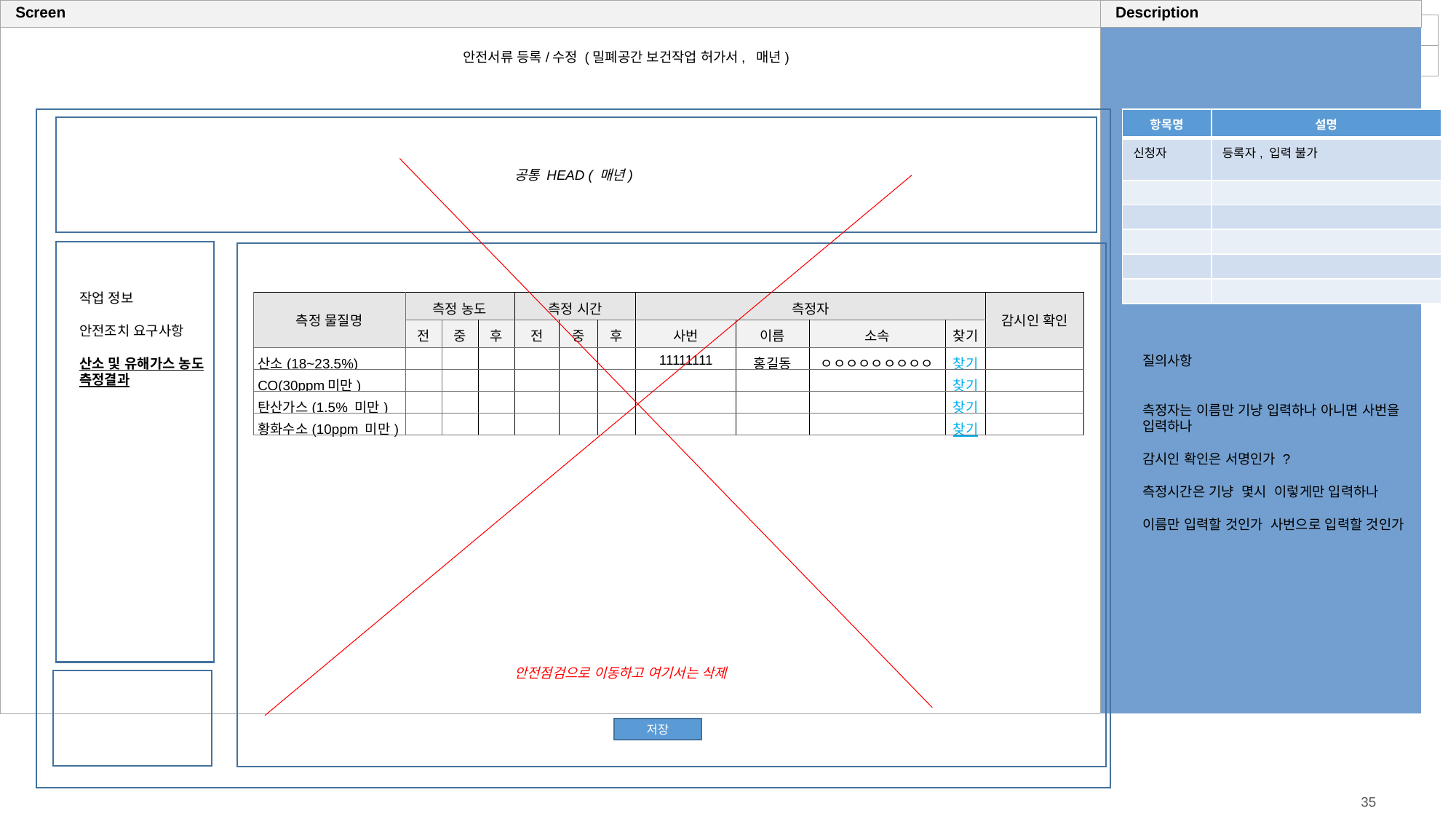

안전서류 등록/수정 (밀폐공간 보건작업 허가서,  매년)

| 항목명 | 설명 |
| --- | --- |
| 신청자 | 등록자, 입력 불가 |
|  |  |
|  |  |
|  |  |
|  |  |
|  |  |

공통 HEAD ( 매년)

작업 정보

안전조치 요구사항

산소 및 유해가스 농도 측정결과
| 측정 물질명 | 측정 농도 |  |  | 측정 시간 |  |  | 측정자 |  |  |  | 감시인 확인 |
| --- | --- | --- | --- | --- | --- | --- | --- | --- | --- | --- | --- |
|  | 전 | 중 | 후 | 전 | 중 | 후 | 사번 | 이름 | 소속 | 찾기 |  |
| 산소(18~23.5%) |  |  |  |  |  |  | 11111111 | 홍길동 | ㅇㅇㅇㅇㅇㅇㅇㅇㅇ | 찾기 |  |
| CO(30ppm미만) |  |  |  |  |  |  |  |  |  | 찾기 |  |
| 탄산가스(1.5% 미만) |  |  |  |  |  |  |  |  |  | 찾기 |  |
| 황화수소(10ppm 미만) |  |  |  |  |  |  |  |  |  | 찾기 |  |
질의사항

측정자는 이름만 기냥 입력하나 아니면 사번을 입력하나

감시인 확인은 서명인가 ?

측정시간은 기냥  몇시  이렇게만 입력하나

이름만 입력할 것인가  사번으로 입력할 것인가

안전점검으로 이동하고 여기서는 삭제

저장